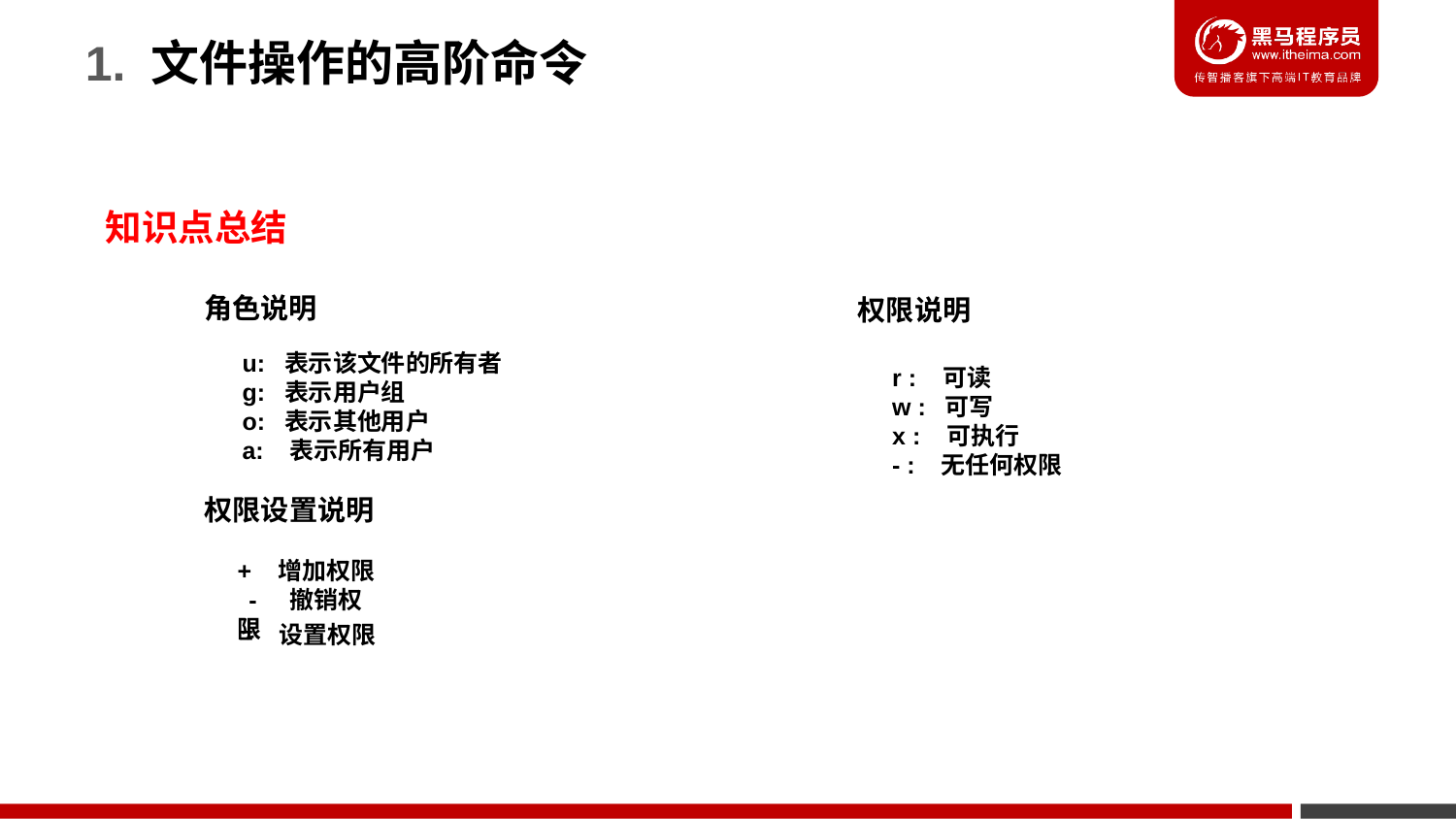

1. 文件操作的高阶命令
知识点总结
角色说明
权限说明
u:  表示该文件的所有者
g:  表示用户组
o:  表示其他用户
a:   表示所有用户
r :   可读
w :  可写
x :   可执行
- :   无任何权限

权限设置说明
+   增加权限  -    撤销权限
=   设置权限